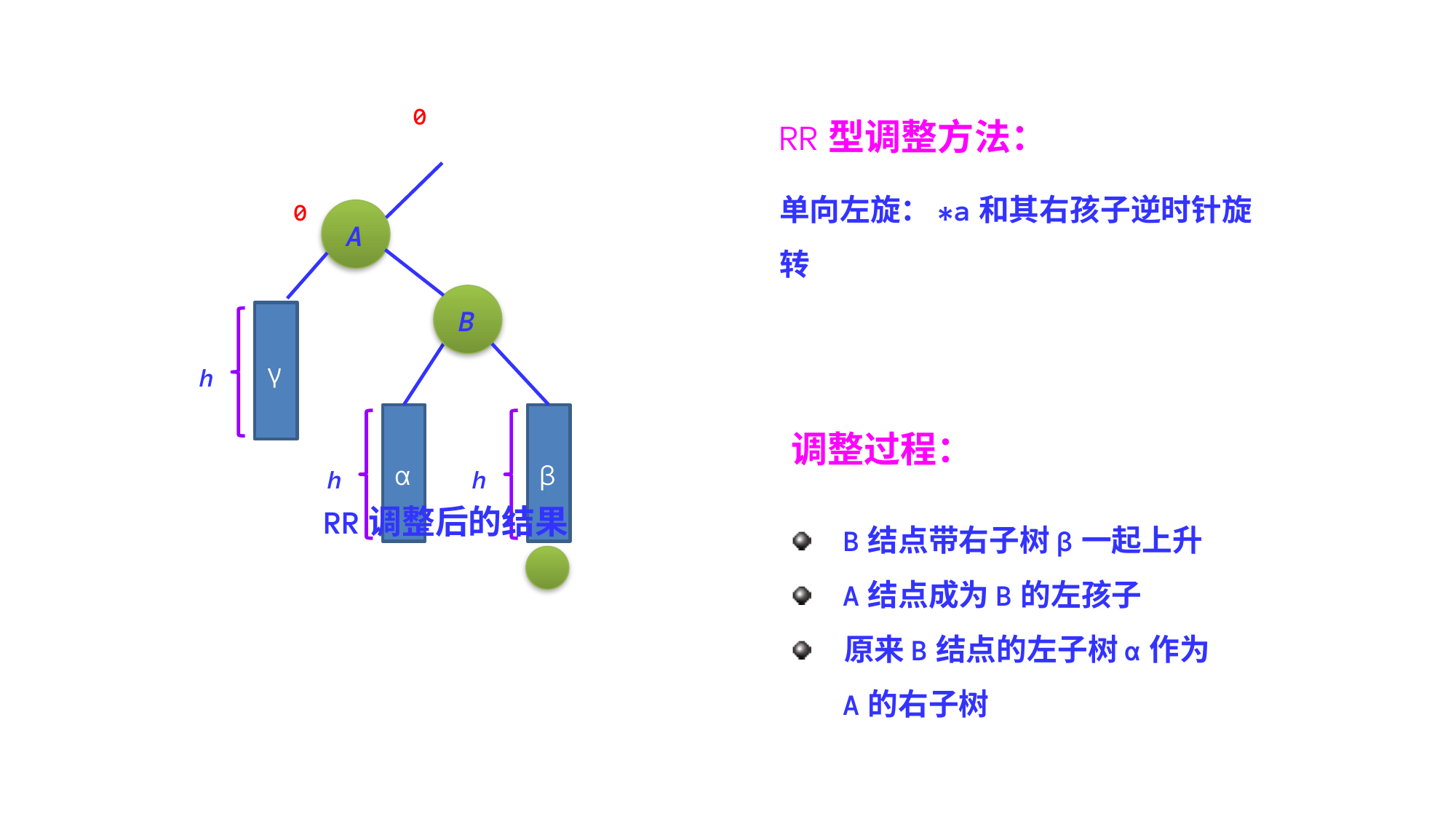

0
0
RR型调整方法：
单向左旋：*a和其右孩子逆时针旋转
A
B
β

h

γ

h
α

h
调整过程：
RR调整后的结果
B结点带右子树β一起上升
A结点成为B的左孩子
原来B结点的左子树α作为A的右子树